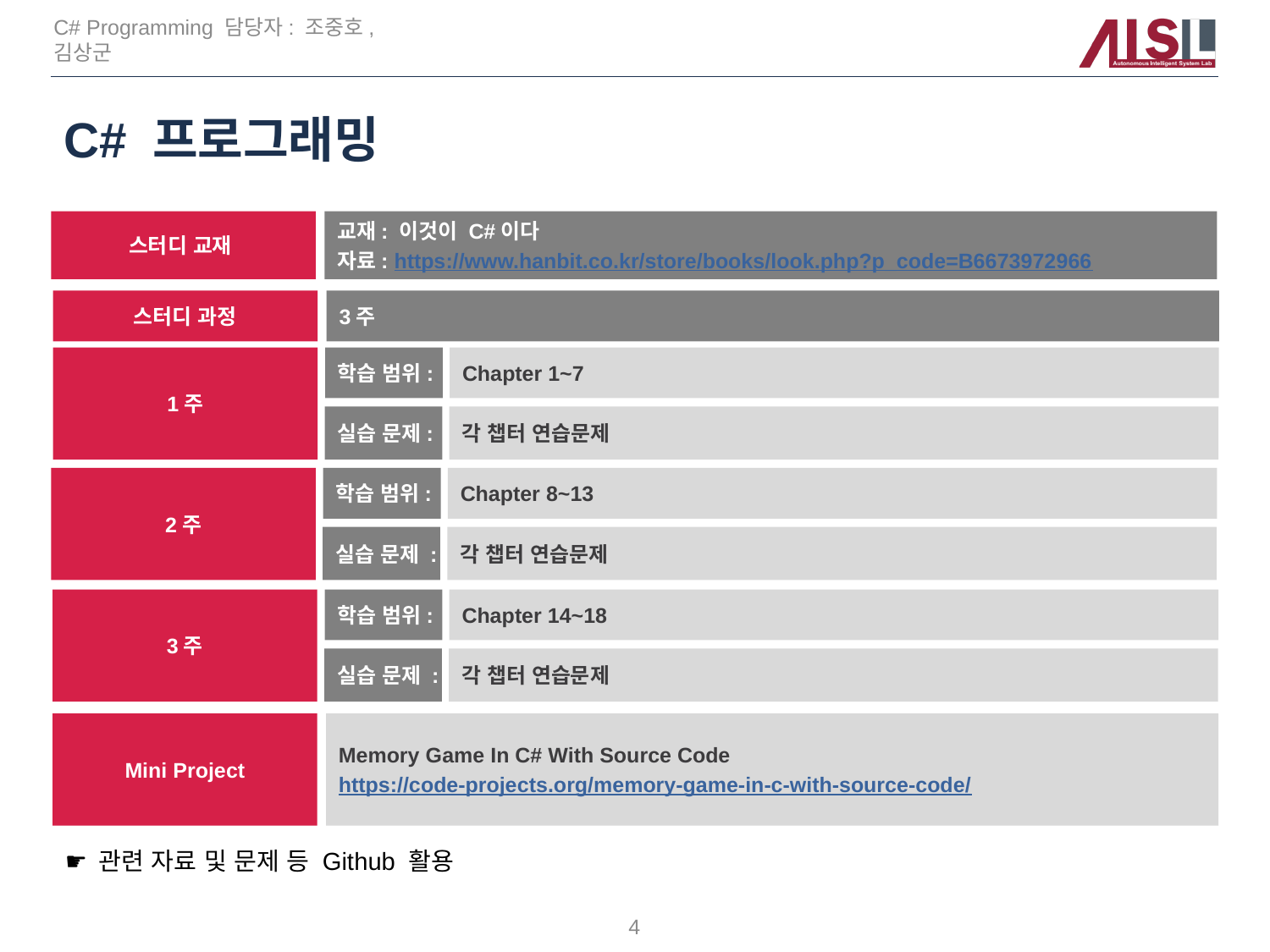

C# Programming 담당자: 조중호, 김상군
# C# 프로그래밍
스터디 교재
교재: 이것이 C#이다
자료: https://www.hanbit.co.kr/store/books/look.php?p_code=B6673972966
스터디 과정
3주
1주
학습 범위:
Chapter 1~7
실습 문제:
각 챕터 연습문제
2주
학습 범위:
Chapter 8~13
실습 문제 :
각 챕터 연습문제
3주
학습 범위:
Chapter 14~18
실습 문제 :
각 챕터 연습문제
Mini Project
Memory Game In C# With Source Code
https://code-projects.org/memory-game-in-c-with-source-code/
☛ 관련 자료 및 문제 등 Github 활용
4